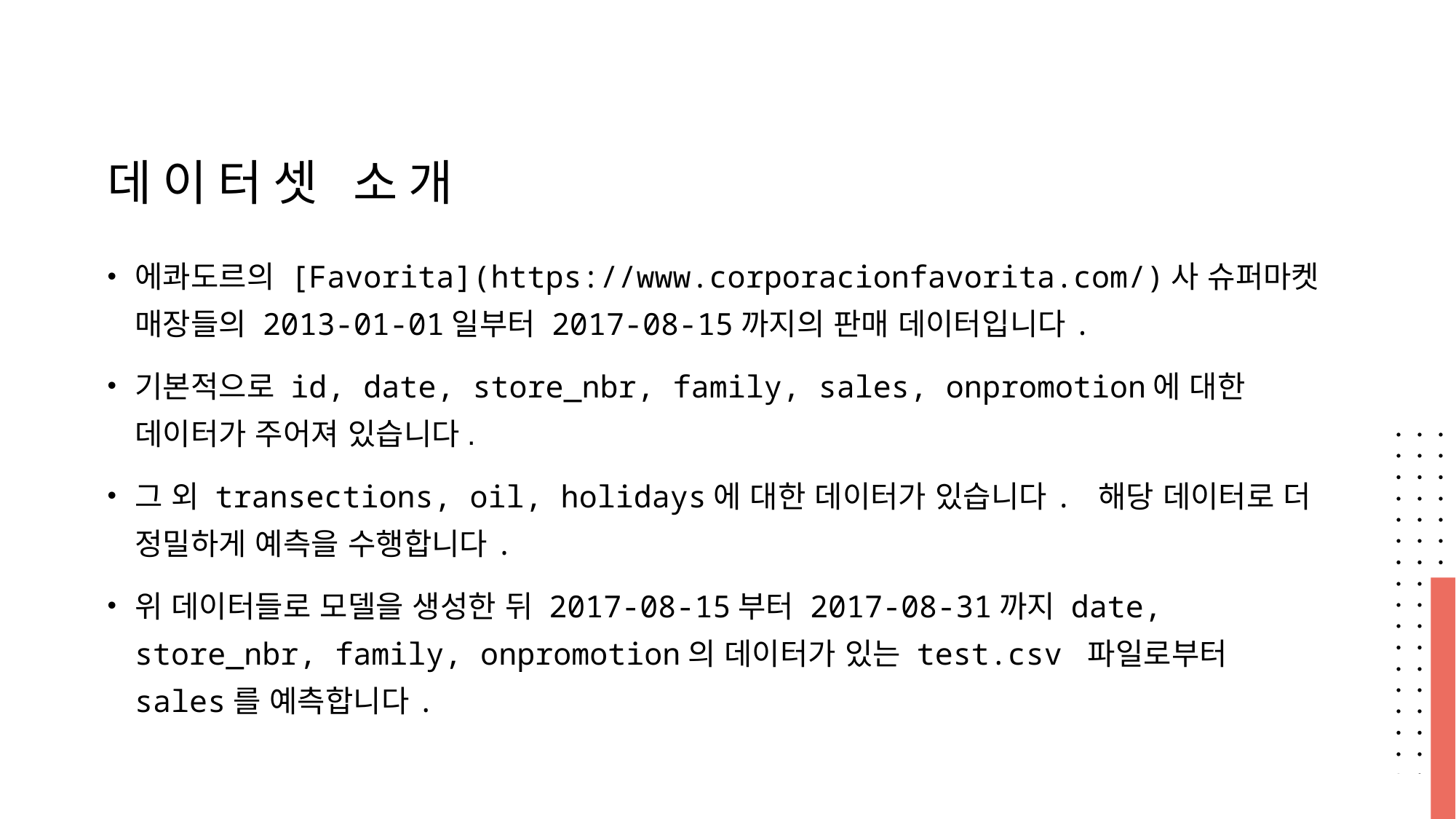

# 데이터셋 소개
에콰도르의 [Favorita](https://www.corporacionfavorita.com/)사 슈퍼마켓 매장들의 2013-01-01일부터 2017-08-15까지의 판매 데이터입니다.
기본적으로 id, date, store_nbr, family, sales, onpromotion에 대한 데이터가 주어져 있습니다.
그 외 transections, oil, holidays에 대한 데이터가 있습니다. 해당 데이터로 더 정밀하게 예측을 수행합니다.
위 데이터들로 모델을 생성한 뒤 2017-08-15부터 2017-08-31까지 date, store_nbr, family, onpromotion의 데이터가 있는 test.csv 파일로부터 sales를 예측합니다.